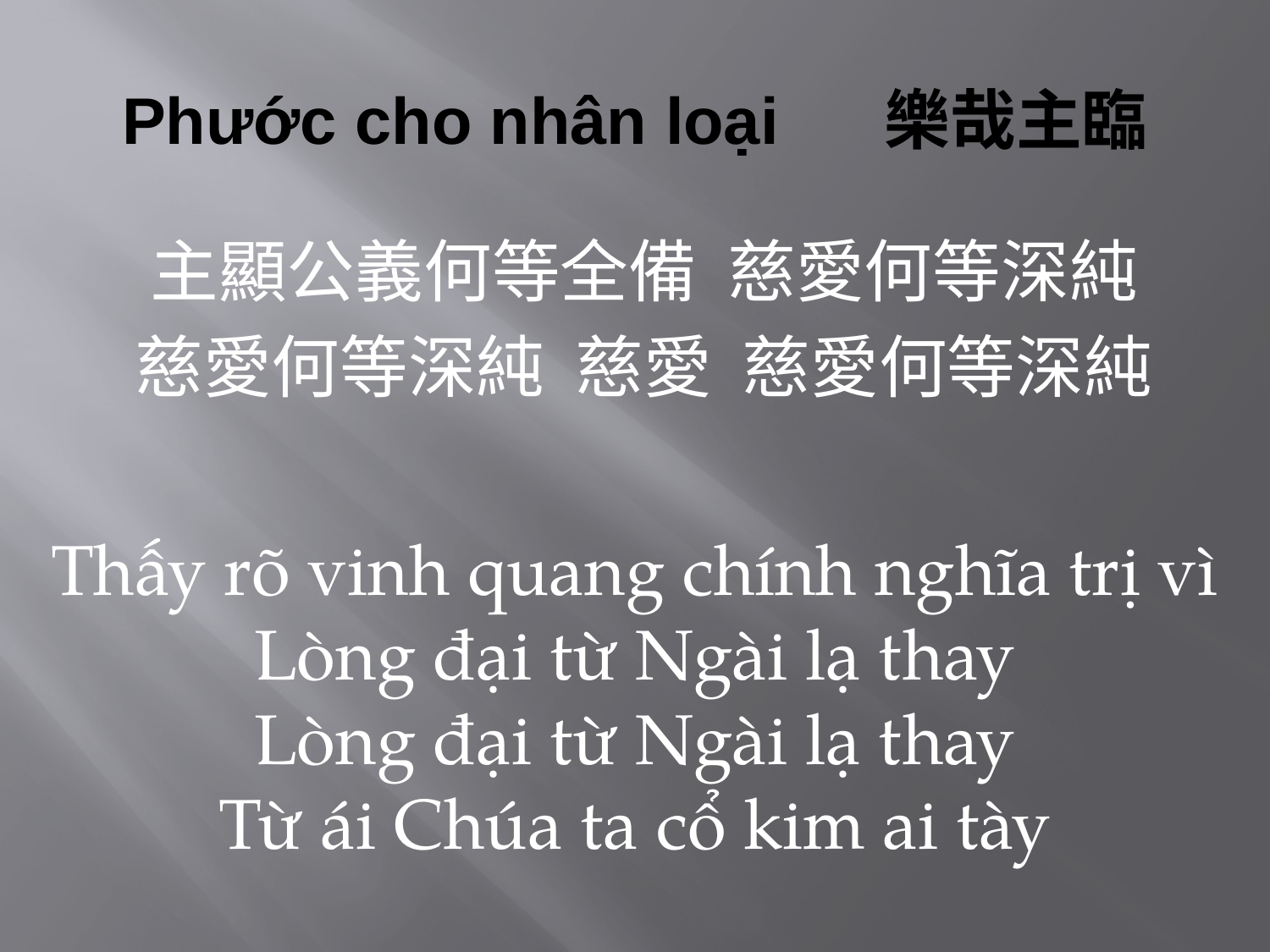

# Phước cho nhân loại     樂哉主臨
主顯公義何等全備  慈愛何等深純
慈愛何等深純  慈愛  慈愛何等深純
Thấy rõ vinh quang chính nghĩa trị vì
Lòng đại từ Ngài lạ thay
Lòng đại từ Ngài lạ thay
Từ ái Chúa ta cổ kim ai tày